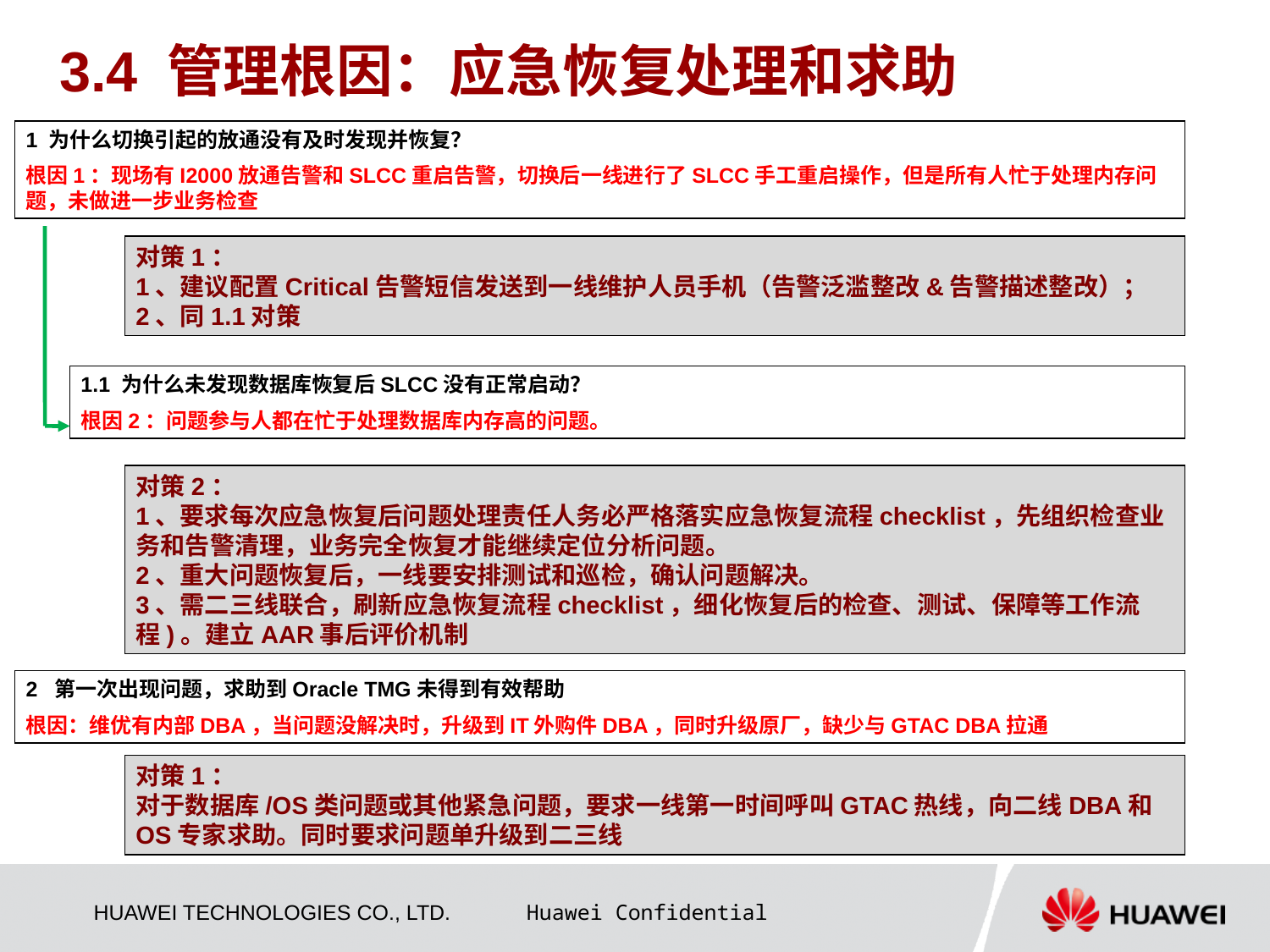

3.4 管理根因：应急恢复处理和求助
1 为什么切换引起的放通没有及时发现并恢复？
根因1：现场有I2000放通告警和SLCC重启告警，切换后一线进行了SLCC手工重启操作，但是所有人忙于处理内存问题，未做进一步业务检查

对策1：
1、建议配置Critical告警短信发送到一线维护人员手机（告警泛滥整改&告警描述整改）；
2、同1.1对策
1.1 为什么未发现数据库恢复后SLCC没有正常启动？
根因2：问题参与人都在忙于处理数据库内存高的问题。

对策2：
1、要求每次应急恢复后问题处理责任人务必严格落实应急恢复流程checklist，先组织检查业务和告警清理，业务完全恢复才能继续定位分析问题。
2、重大问题恢复后，一线要安排测试和巡检，确认问题解决。
3、需二三线联合，刷新应急恢复流程checklist，细化恢复后的检查、测试、保障等工作流程)。建立AAR事后评价机制
2  第一次出现问题，求助到Oracle TMG未得到有效帮助
根因：维优有内部DBA，当问题没解决时，升级到IT外购件DBA，同时升级原厂，缺少与GTAC DBA拉通
对策1：
对于数据库/OS类问题或其他紧急问题，要求一线第一时间呼叫GTAC热线，向二线DBA和OS专家求助。同时要求问题单升级到二三线